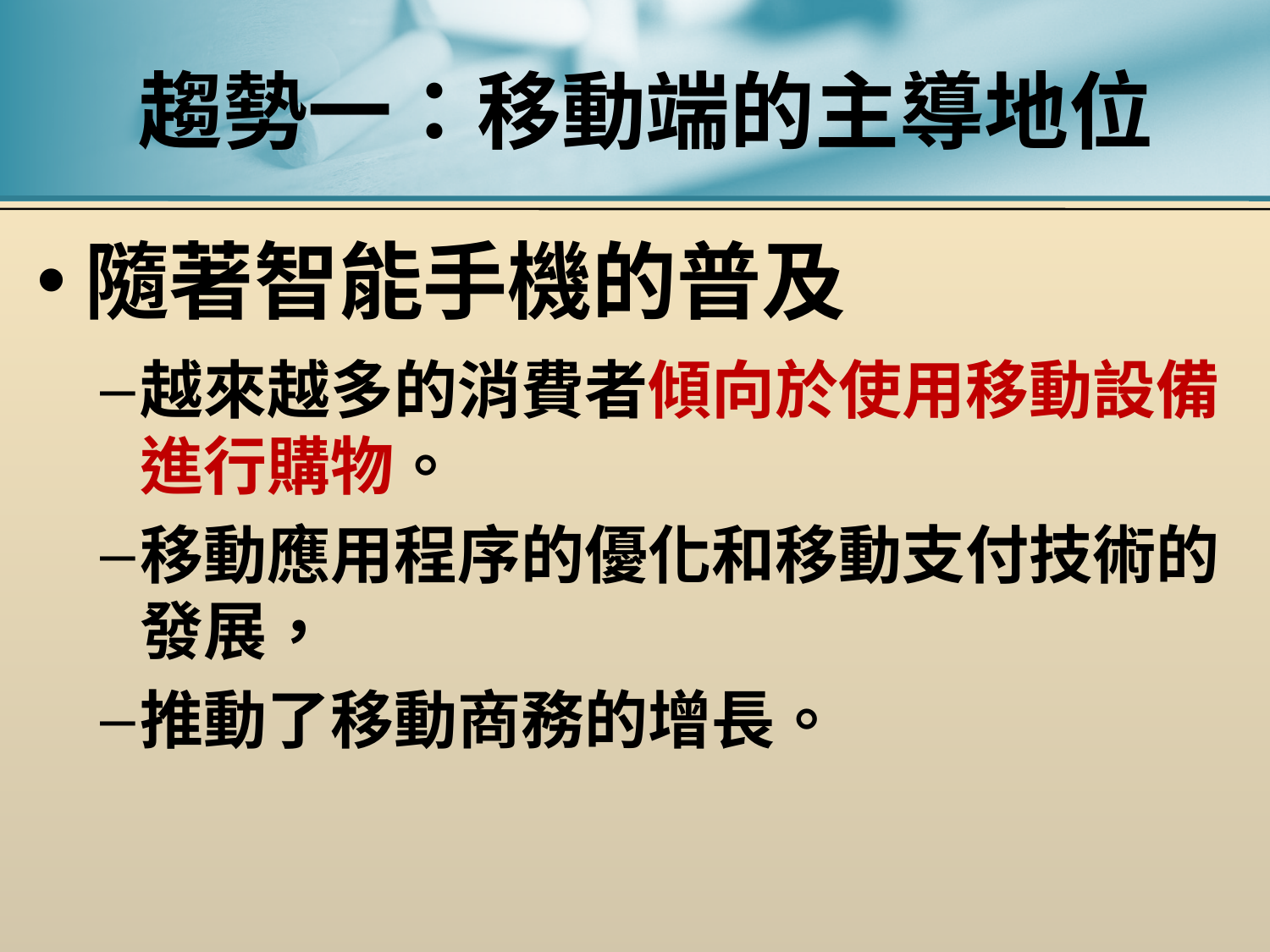

# 趨勢一：移動端的主導地位
隨著智能手機的普及
越來越多的消費者傾向於使用移動設備進行購物。
移動應用程序的優化和移動支付技術的發展，
推動了移動商務的增長。